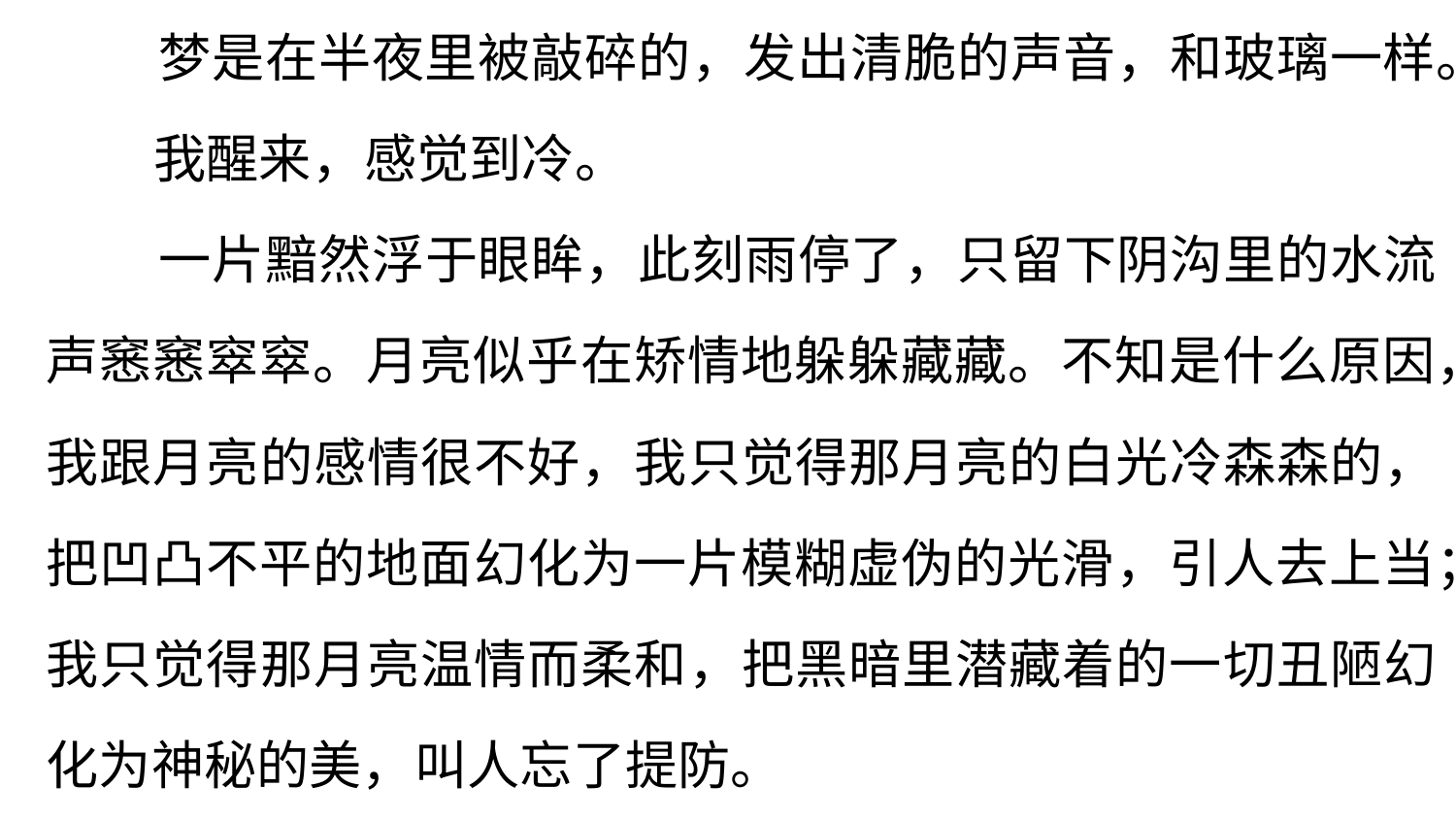

梦是在半夜里被敲碎的，发出清脆的声音，和玻璃一样。
        我醒来，感觉到冷。
        一片黯然浮于眼眸，此刻雨停了，只留下阴沟里的水流声窸窸窣窣。月亮似乎在矫情地躲躲藏藏。不知是什么原因，我跟月亮的感情很不好，我只觉得那月亮的白光冷森森的，把凹凸不平的地面幻化为一片模糊虚伪的光滑，引人去上当；我只觉得那月亮温情而柔和，把黑暗里潜藏着的一切丑陋幻化为神秘的美，叫人忘了提防。